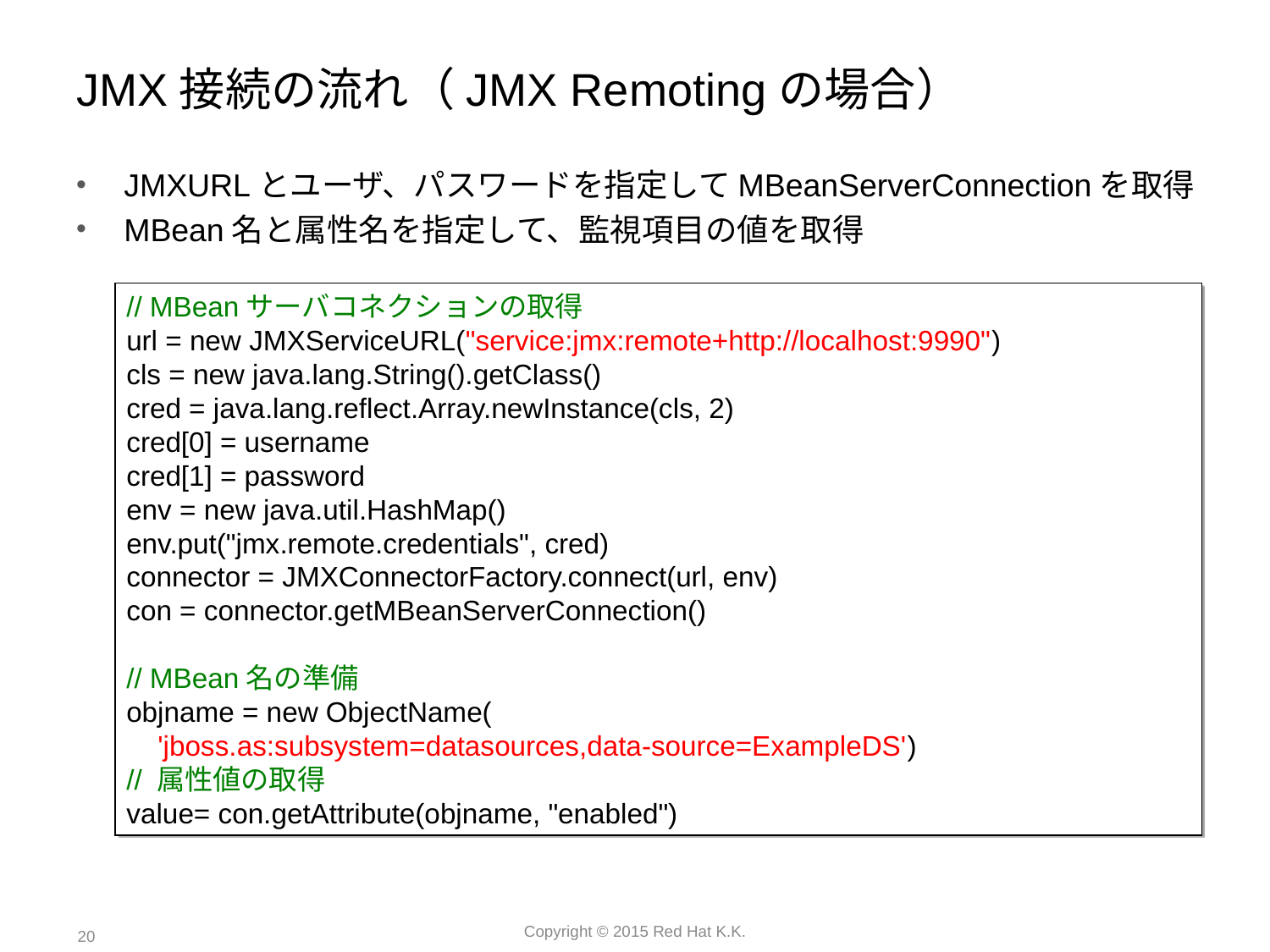

# JMX接続の流れ（JMX Remotingの場合）
JMXURLとユーザ、パスワードを指定してMBeanServerConnectionを取得
MBean名と属性名を指定して、監視項目の値を取得
// MBeanサーバコネクションの取得
url = new JMXServiceURL("service:jmx:remote+http://localhost:9990")
cls = new java.lang.String().getClass()
cred = java.lang.reflect.Array.newInstance(cls, 2)
cred[0] = username
cred[1] = password
env = new java.util.HashMap()
env.put("jmx.remote.credentials", cred)
connector = JMXConnectorFactory.connect(url, env)
con = connector.getMBeanServerConnection()

// MBean名の準備
objname = new ObjectName(
    'jboss.as:subsystem=datasources,data-source=ExampleDS')
// 属性値の取得
value= con.getAttribute(objname, "enabled")
20
Copyright © 2015 Red Hat K.K.